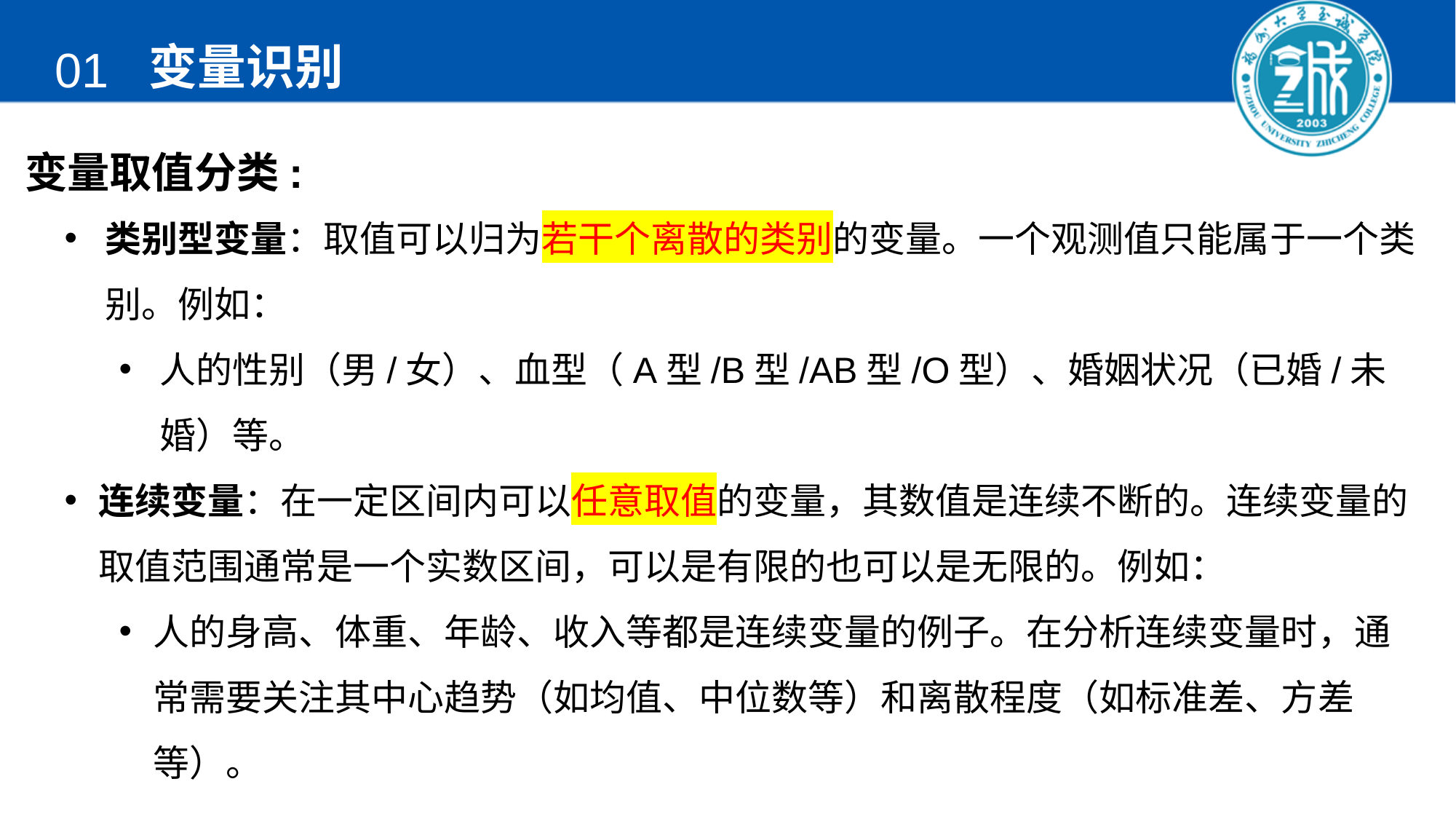

变量识别
01
变量取值分类:
类别型变量：取值可以归为若干个离散的类别的变量。一个观测值只能属于一个类别。例如：
人的性别（男/女）、血型（A型/B型/AB型/O型）、婚姻状况（已婚/未婚）等。
连续变量：在一定区间内可以任意取值的变量，其数值是连续不断的。连续变量的取值范围通常是一个实数区间，可以是有限的也可以是无限的。例如：
人的身高、体重、年龄、收入等都是连续变量的例子。在分析连续变量时，通常需要关注其中心趋势（如均值、中位数等）和离散程度（如标准差、方差等）。